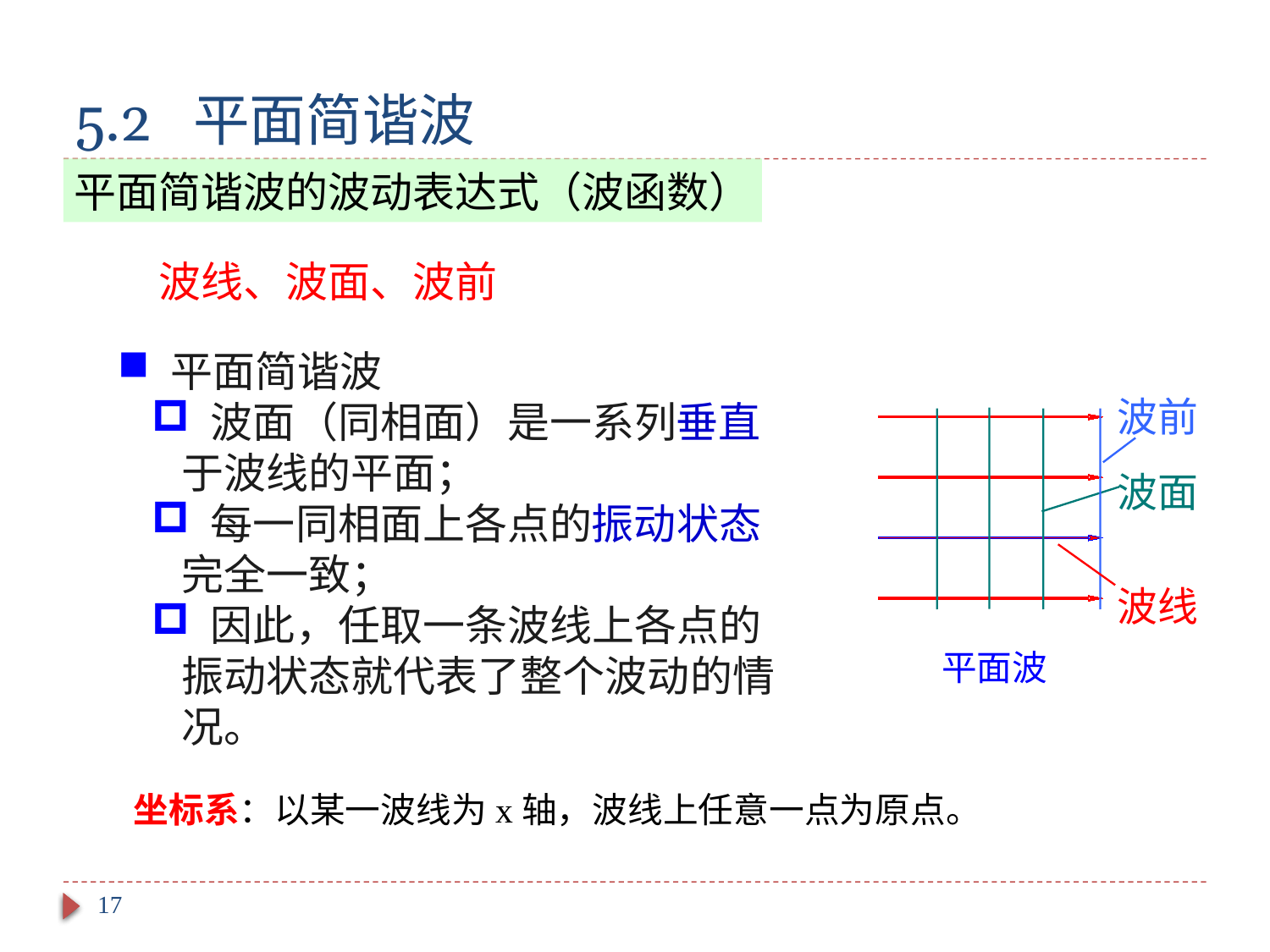

# 5.2  平面简谐波
平面简谐波的波动表达式（波函数）
波线、波面、波前
 平面简谐波
 波面（同相面）是一系列垂直于波线的平面；
 每一同相面上各点的振动状态完全一致；
 因此，任取一条波线上各点的振动状态就代表了整个波动的情况。
波前

波面

波线

平面波
坐标系：以某一波线为x轴，波线上任意一点为原点。
17